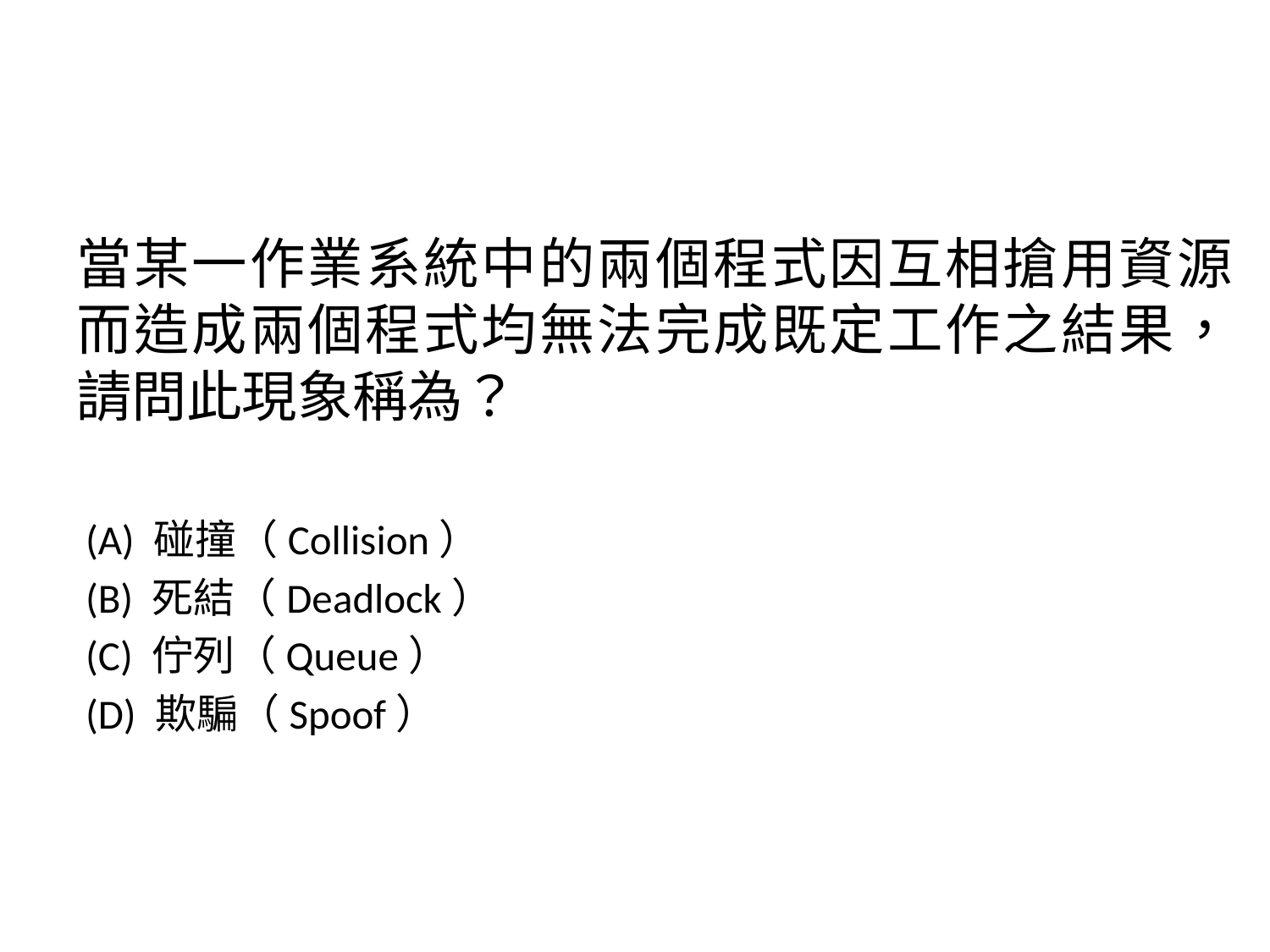

當某一作業系統中的兩個程式因互相搶用資源而造成兩個程式均無法完成既定工作之結果，請問此現象稱為？

 (A) 碰撞（Collision）
 (B) 死結（Deadlock）
 (C) 佇列（Queue）
 (D) 欺騙（Spoof）